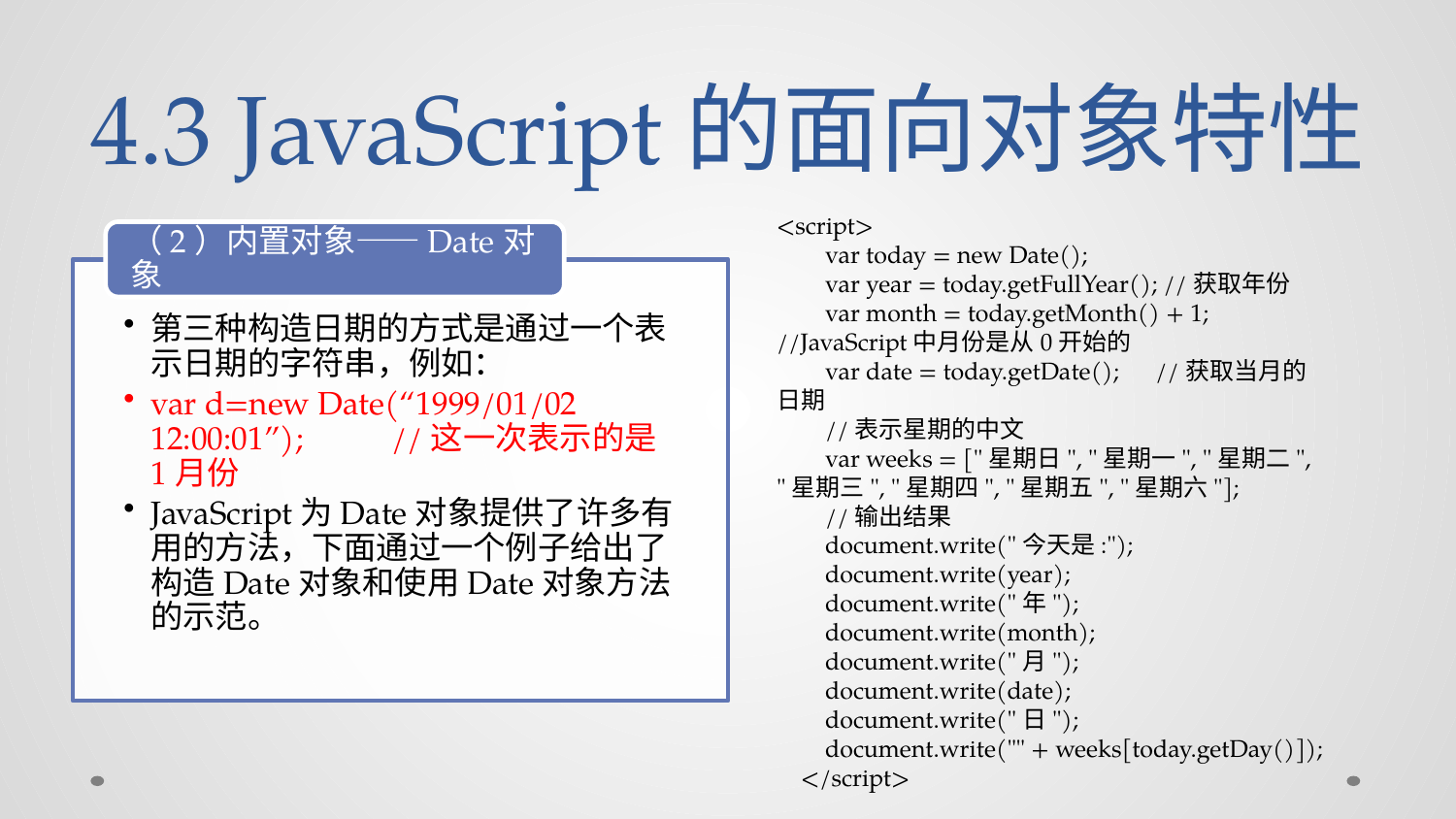

# 4.3 JavaScript的面向对象特性
第三种构造日期的方式是通过一个表示日期的字符串，例如：
var d=new Date(“1999/01/02 12:00:01”);           //这一次表示的是1月份
JavaScript为Date对象提供了许多有用的方法，下面通过一个例子给出了构造Date对象和使用Date对象方法的示范。
（2）内置对象——Date对象
<script>
        var today = new Date();
        var year = today.getFullYear(); //获取年份
        var month = today.getMonth() + 1;  //JavaScript中月份是从0开始的
        var date = today.getDate();      //获取当月的日期
        //表示星期的中文
        var weeks = ["星期日", "星期一", "星期二", "星期三", "星期四", "星期五", "星期六"];
        //输出结果
        document.write("今天是:");
        document.write(year);
        document.write("年");
        document.write(month);
        document.write("月");
        document.write(date);
        document.write("日");
        document.write("" + weeks[today.getDay()]);
    </script>